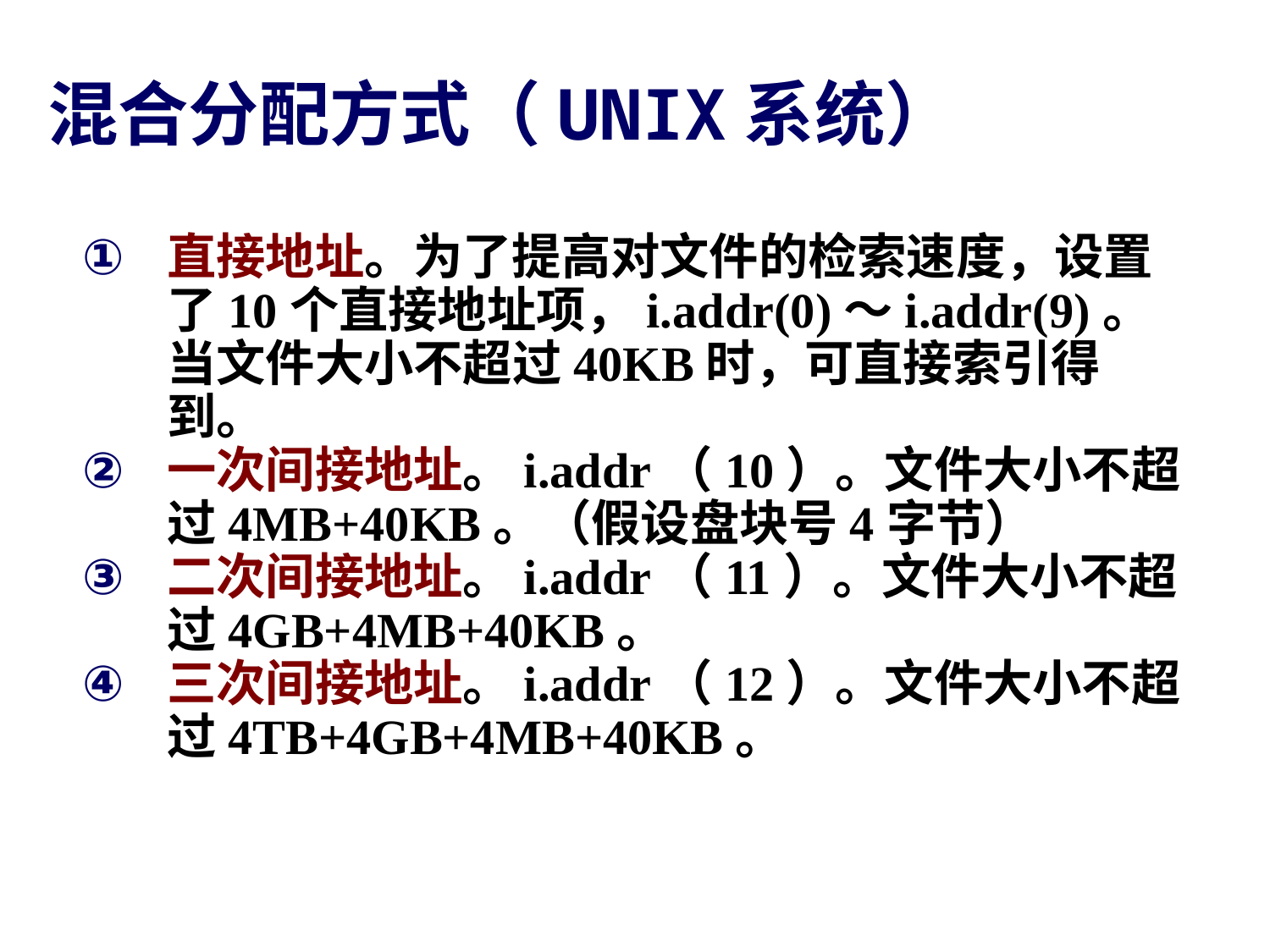

# 混合分配方式（UNIX系统）
直接地址。为了提高对文件的检索速度，设置了10个直接地址项，i.addr(0)～i.addr(9)。当文件大小不超过40KB时，可直接索引得到。
一次间接地址。i.addr（10）。文件大小不超过4MB+40KB。（假设盘块号4字节）
二次间接地址。i.addr（11）。文件大小不超过4GB+4MB+40KB。
三次间接地址。i.addr（12）。文件大小不超过4TB+4GB+4MB+40KB。